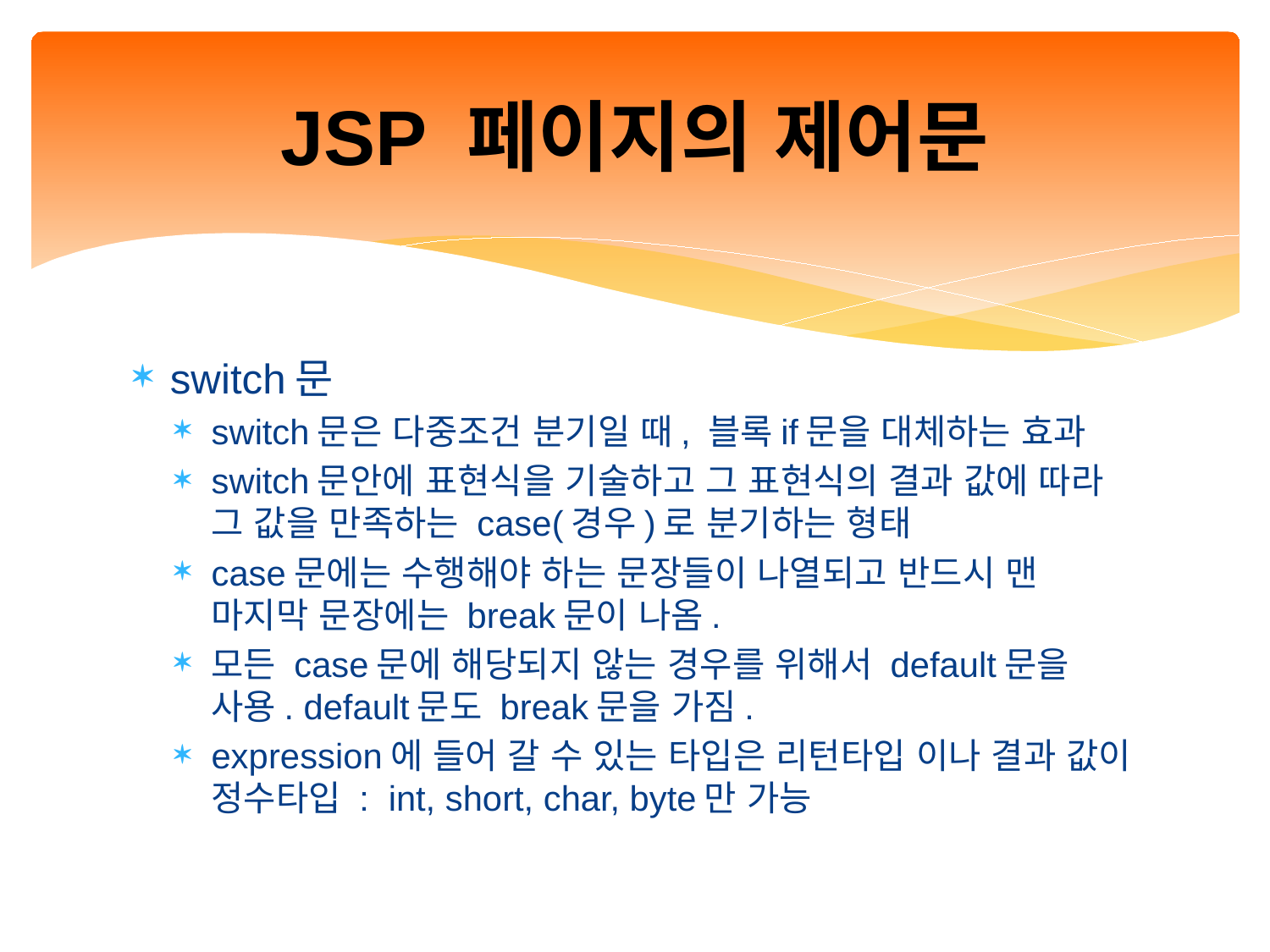

# JSP 페이지의 제어문
switch문
switch문은 다중조건 분기일 때, 블록if문을 대체하는 효과
switch문안에 표현식을 기술하고 그 표현식의 결과 값에 따라 그 값을 만족하는 case(경우)로 분기하는 형태
case문에는 수행해야 하는 문장들이 나열되고 반드시 맨 마지막 문장에는 break문이 나옴.
모든 case문에 해당되지 않는 경우를 위해서 default문을 사용. default문도 break문을 가짐.
expression에 들어 갈 수 있는 타입은 리턴타입 이나 결과 값이 정수타입 :  int, short, char, byte만 가능